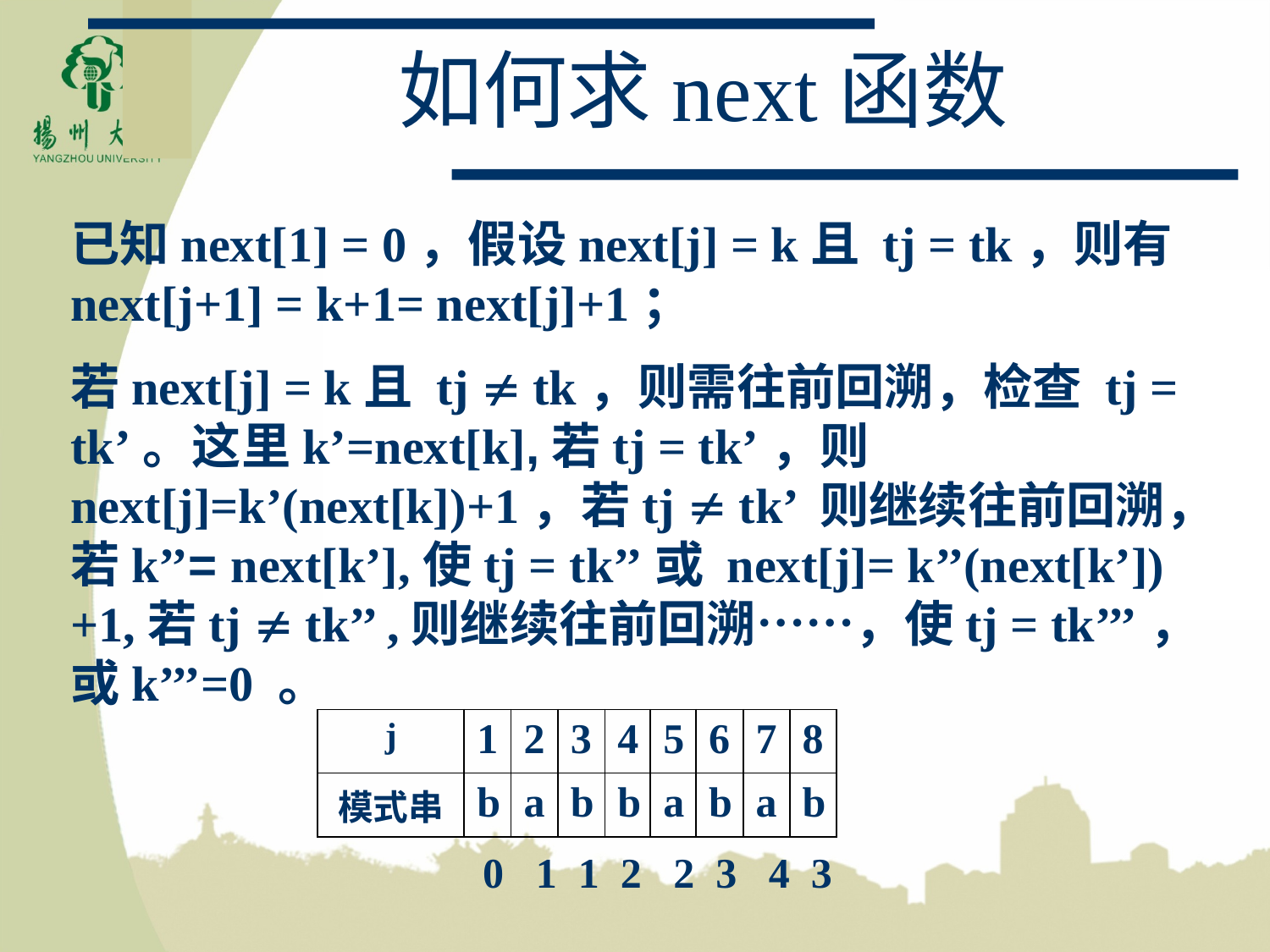

# 如何求next函数
已知next[1] = 0，假设next[j] = k且 tj = tk，则有next[j+1] = k+1= next[j]+1；
若next[j] = k且 tj ≠ tk，则需往前回溯，检查 tj = tk’。这里k’=next[k],若tj = tk’，则next[j]=k’(next[k])+1，若tj ≠ tk’ 则继续往前回溯，若k’’= next[k’],使tj = tk’’或 next[j]= k’’(next[k’])+1,若tj ≠ tk’’ ,则继续往前回溯……，使tj = tk’’’，或k’’’=0 。
| j | 1 | 2 | 3 | 4 | 5 | 6 | 7 | 8 |
| --- | --- | --- | --- | --- | --- | --- | --- | --- |
| 模式串 | b | a | b | b | a | b | a | b |
     0   1  1  2   2  3   4  3